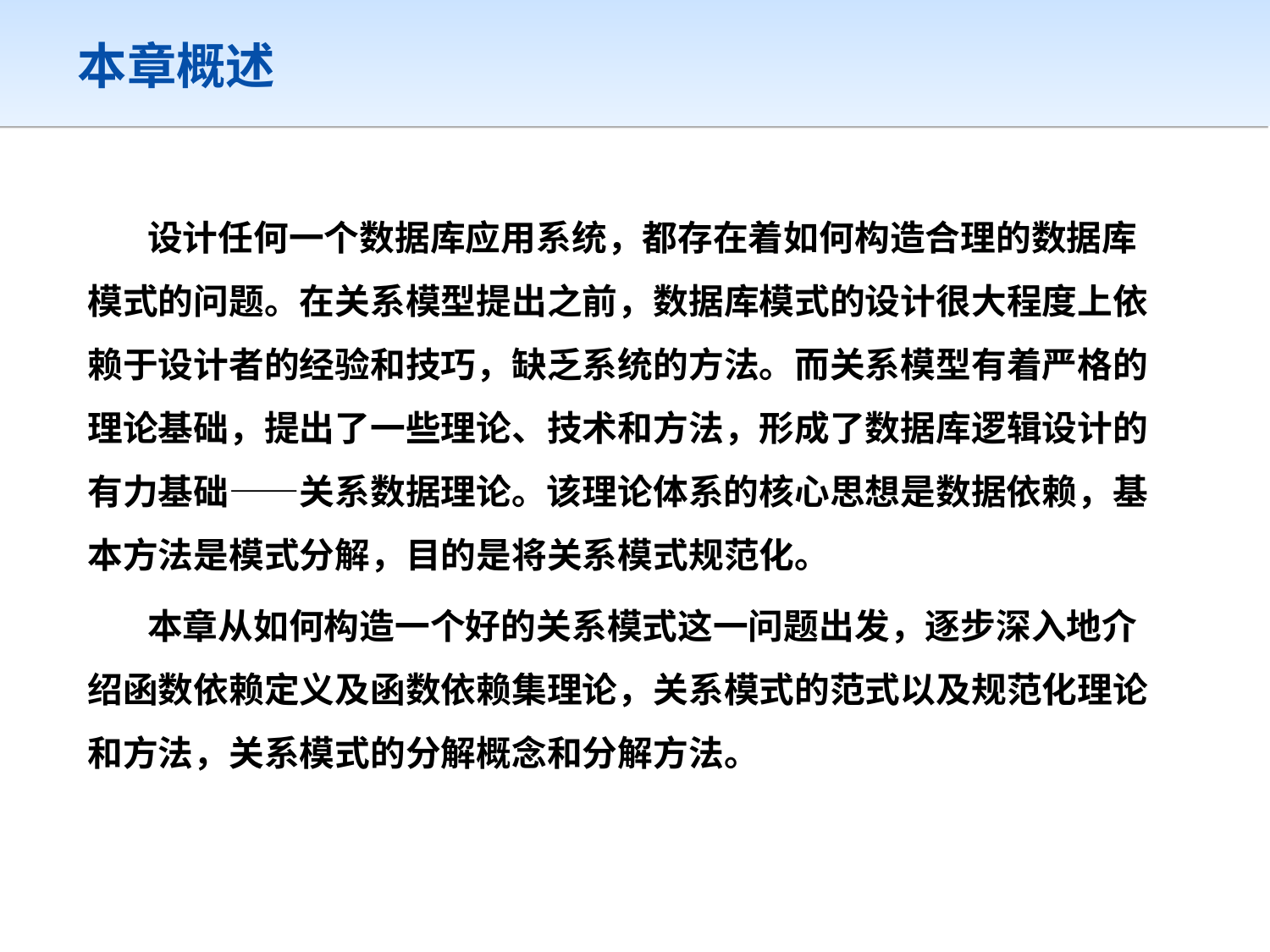

# 本章概述
设计任何一个数据库应用系统，都存在着如何构造合理的数据库模式的问题。在关系模型提出之前，数据库模式的设计很大程度上依赖于设计者的经验和技巧，缺乏系统的方法。而关系模型有着严格的理论基础，提出了一些理论、技术和方法，形成了数据库逻辑设计的有力基础——关系数据理论。该理论体系的核心思想是数据依赖，基本方法是模式分解，目的是将关系模式规范化。
本章从如何构造一个好的关系模式这一问题出发，逐步深入地介绍函数依赖定义及函数依赖集理论，关系模式的范式以及规范化理论和方法，关系模式的分解概念和分解方法。